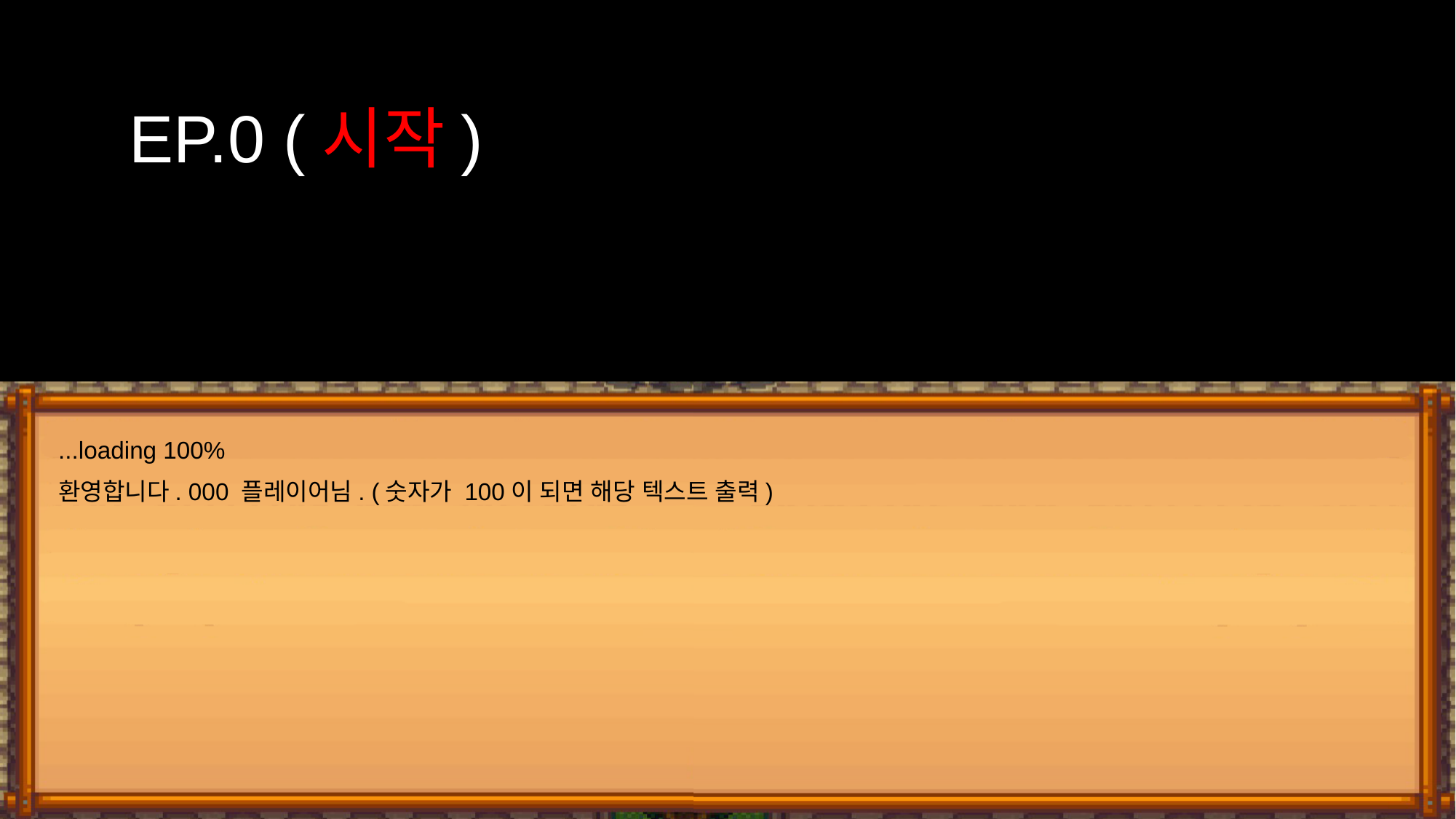

프롤로그
#
EP.0 (시작)
...loading 100%
환영합니다. 000 플레이어님. (숫자가 100이 되면 해당 텍스트 출력)